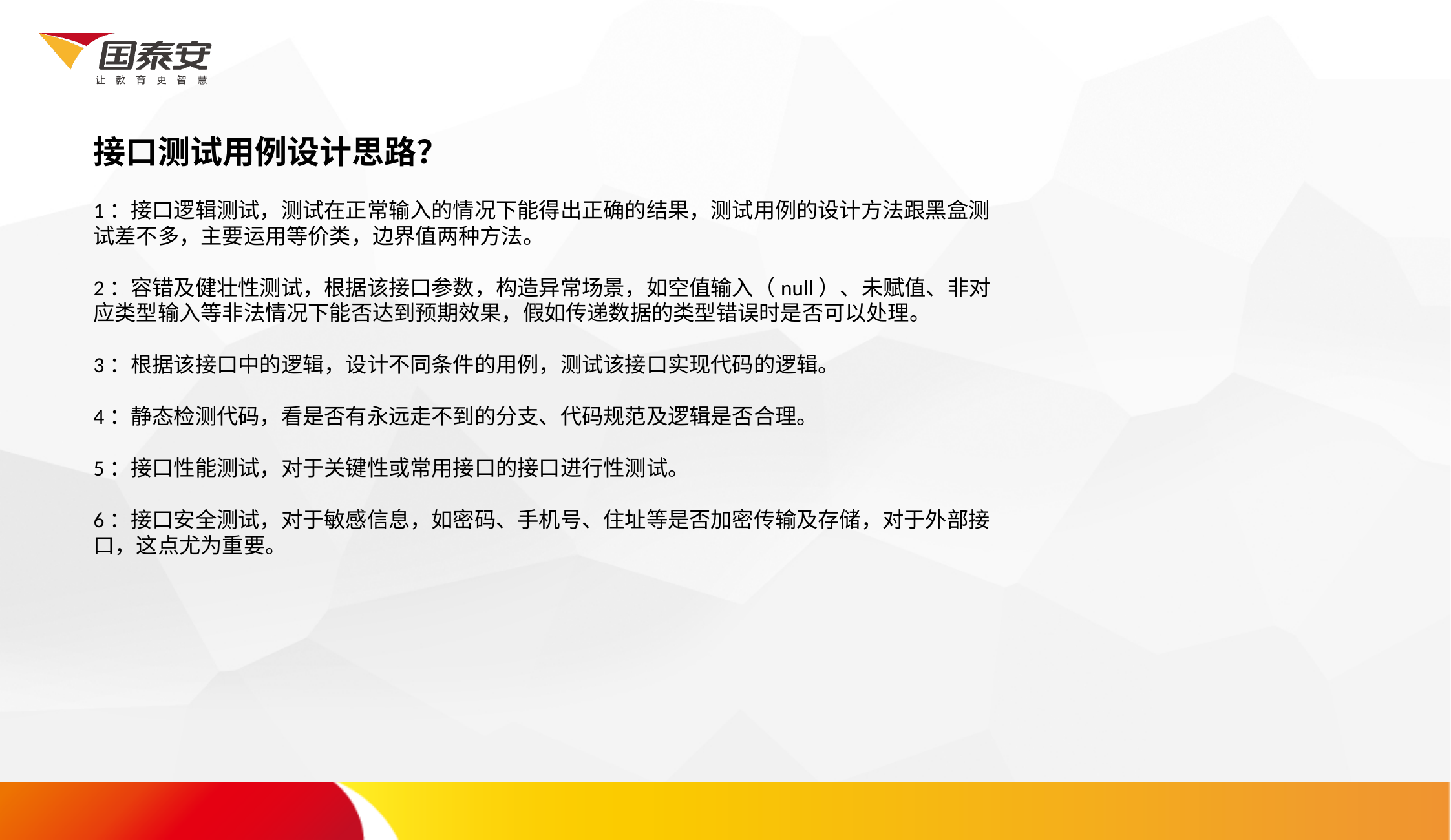

接口测试用例设计思路？

1：接口逻辑测试，测试在正常输入的情况下能得出正确的结果，测试用例的设计方法跟黑盒测试差不多，主要运用等价类，边界值两种方法。

2：容错及健壮性测试，根据该接口参数，构造异常场景，如空值输入（null）、未赋值、非对应类型输入等非法情况下能否达到预期效果，假如传递数据的类型错误时是否可以处理。
3：根据该接口中的逻辑，设计不同条件的用例，测试该接口实现代码的逻辑。
4：静态检测代码，看是否有永远走不到的分支、代码规范及逻辑是否合理。
5：接口性能测试，对于关键性或常用接口的接口进行性测试。

6：接口安全测试，对于敏感信息，如密码、手机号、住址等是否加密传输及存储，对于外部接口，这点尤为重要。